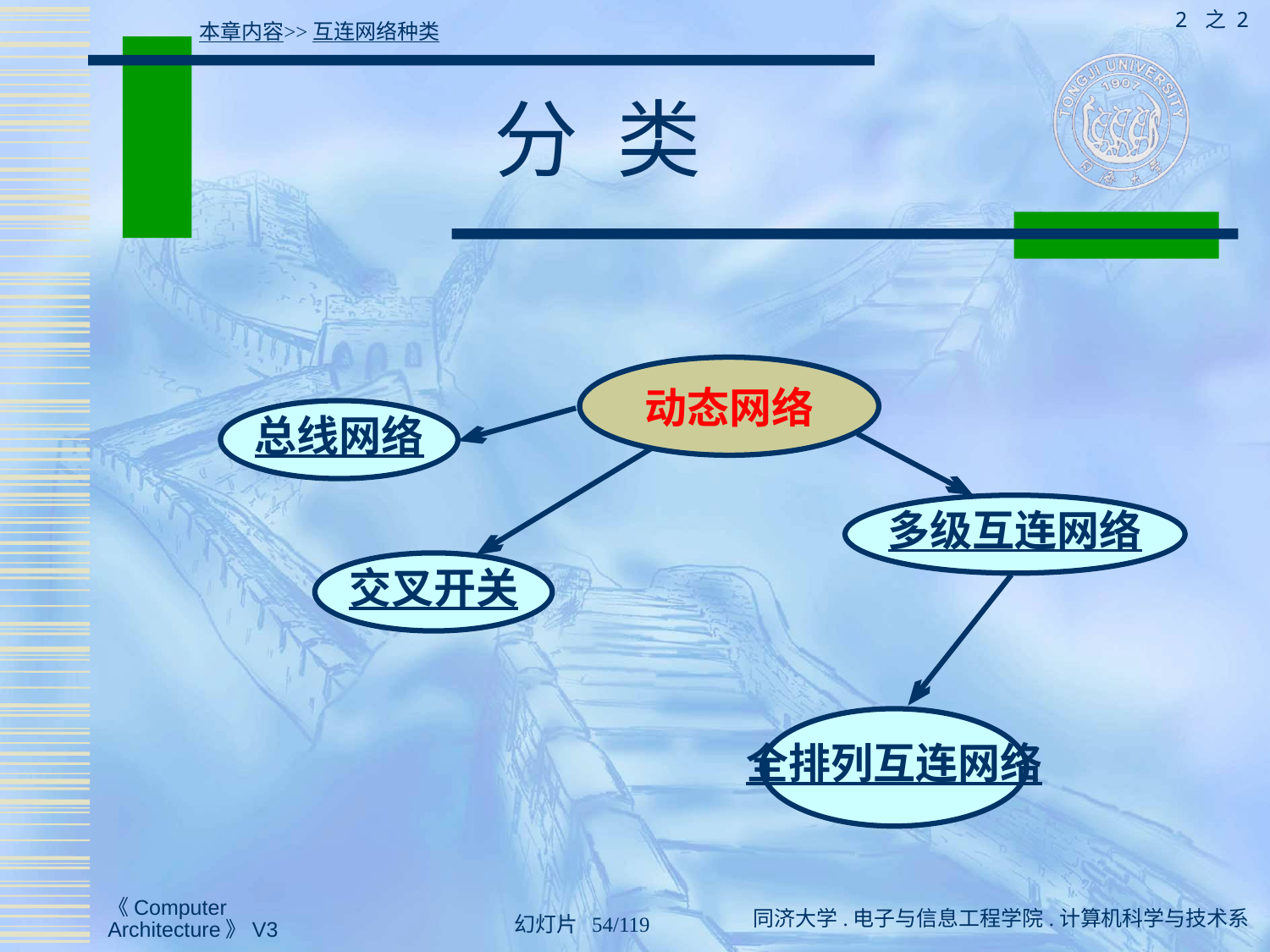

2 之 2
本章内容>>互连网络种类
# 分  类
动态网络
总线网络

多级互连网络
交叉开关

全排列
互连网络